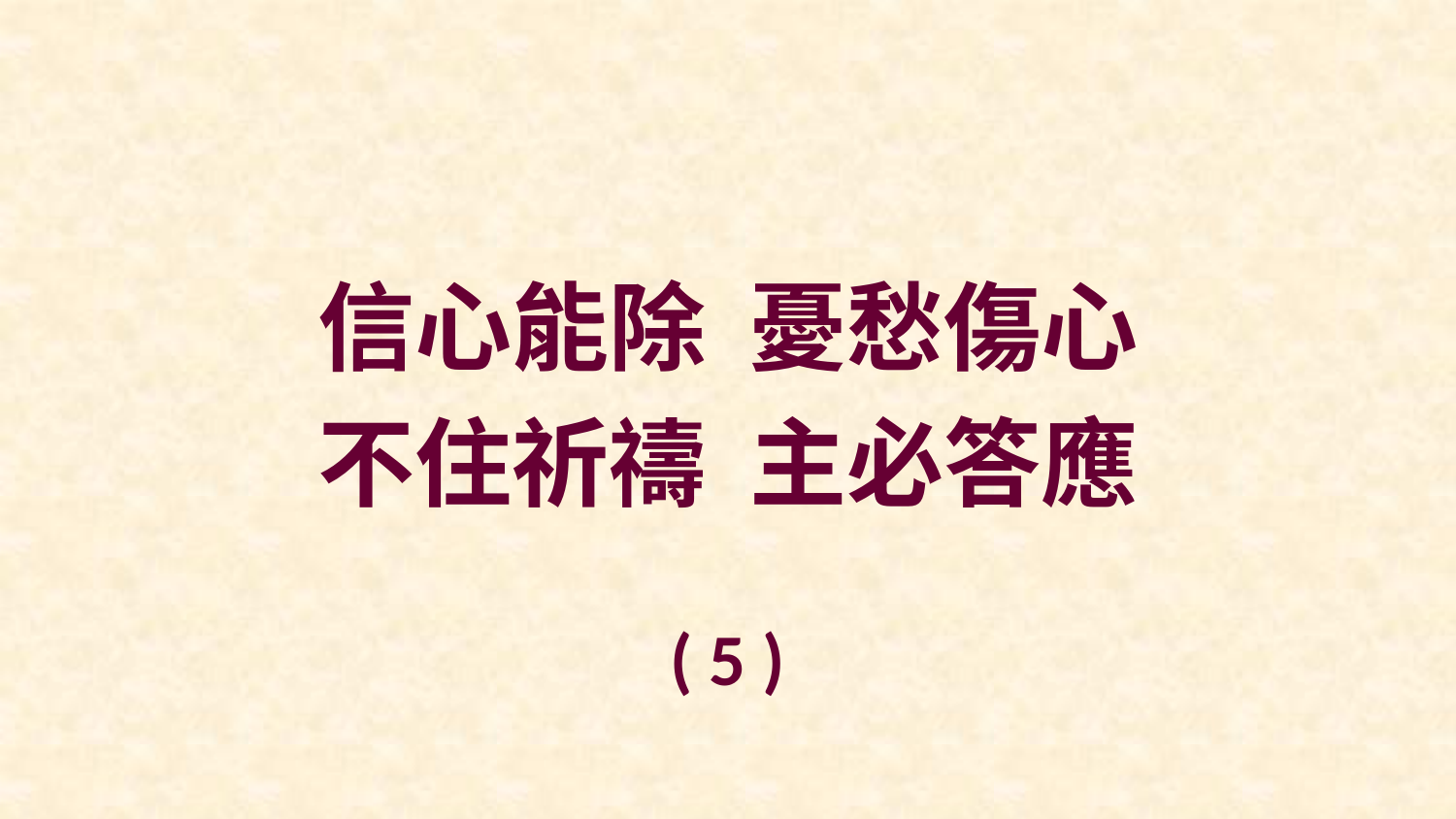

信心能除  憂愁傷心
不住祈禱  主必答應
( 5 )